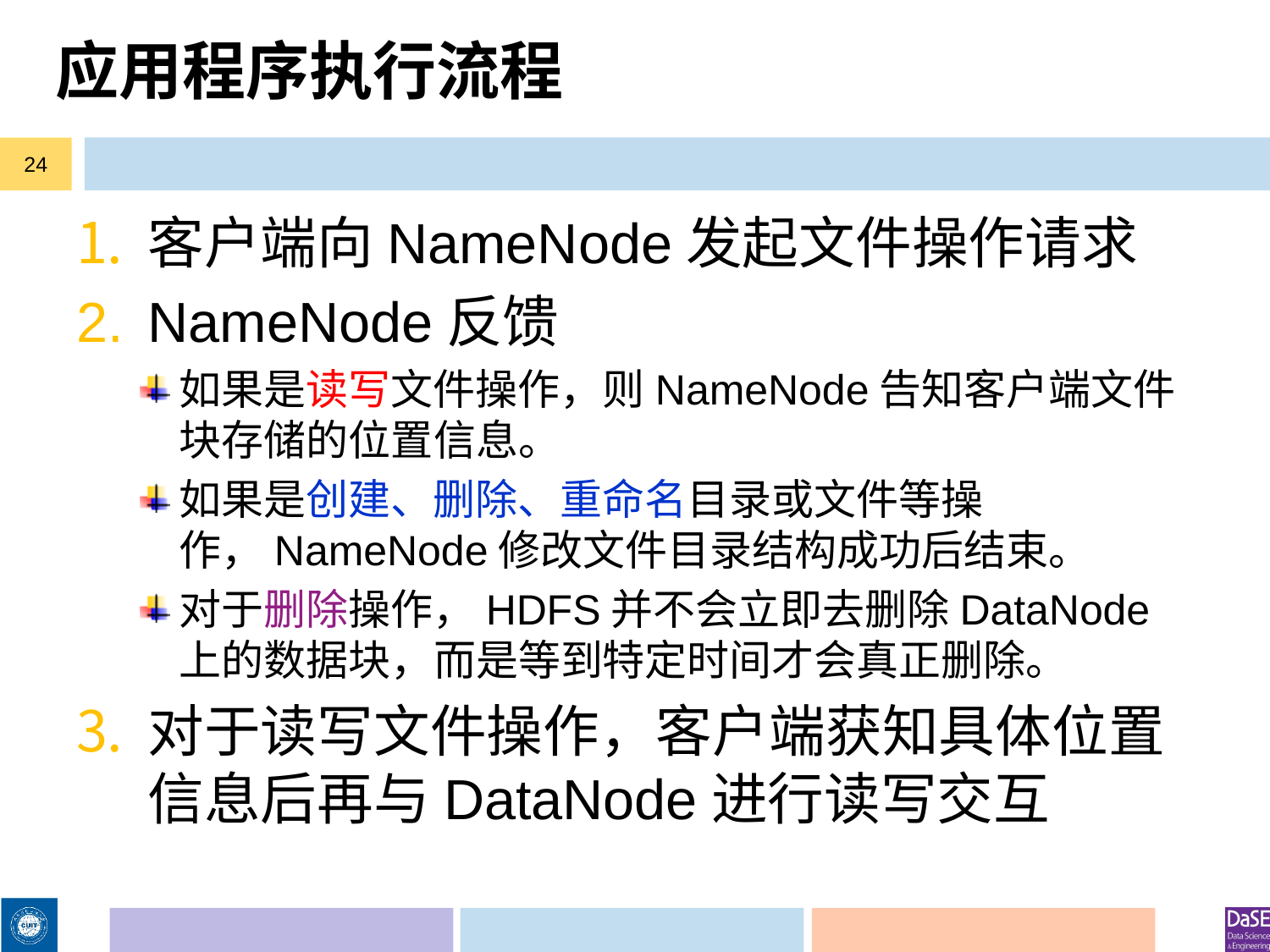

# 应用程序执行流程
24
客户端向NameNode发起文件操作请求
NameNode反馈
如果是读写文件操作，则NameNode告知客户端文件块存储的位置信息。
如果是创建、删除、重命名目录或文件等操作，NameNode修改文件目录结构成功后结束。
对于删除操作，HDFS并不会立即去删除DataNode上的数据块，而是等到特定时间才会真正删除。
对于读写文件操作，客户端获知具体位置信息后再与DataNode进行读写交互